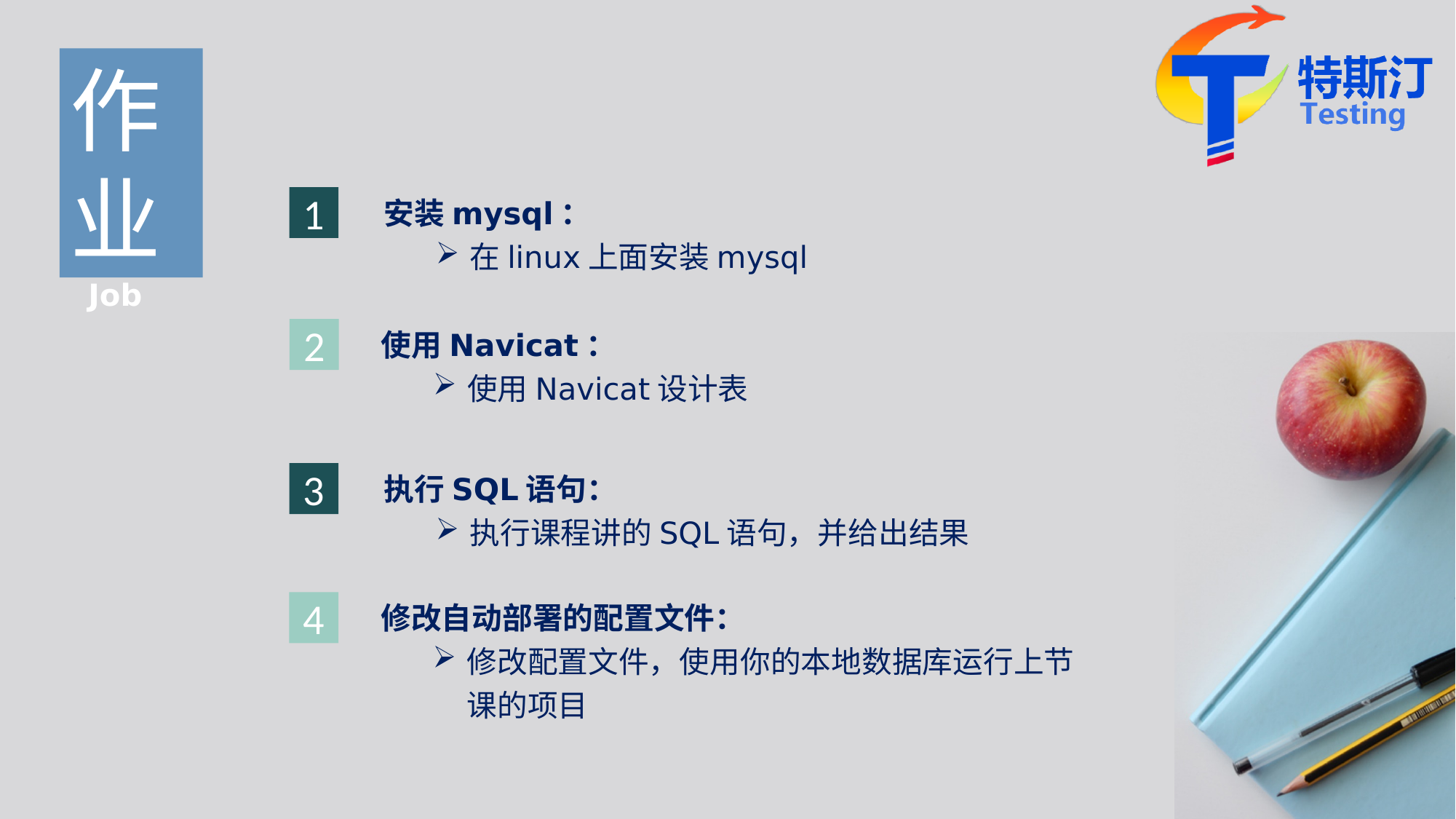

作业
   Job
1
安装mysql：
在linux上面安装mysql
使用Navicat：
使用Navicat设计表
2
3
执行SQL语句：
执行课程讲的SQL语句，并给出结果
修改自动部署的配置文件：
修改配置文件，使用你的本地数据库运行上节课的项目
4